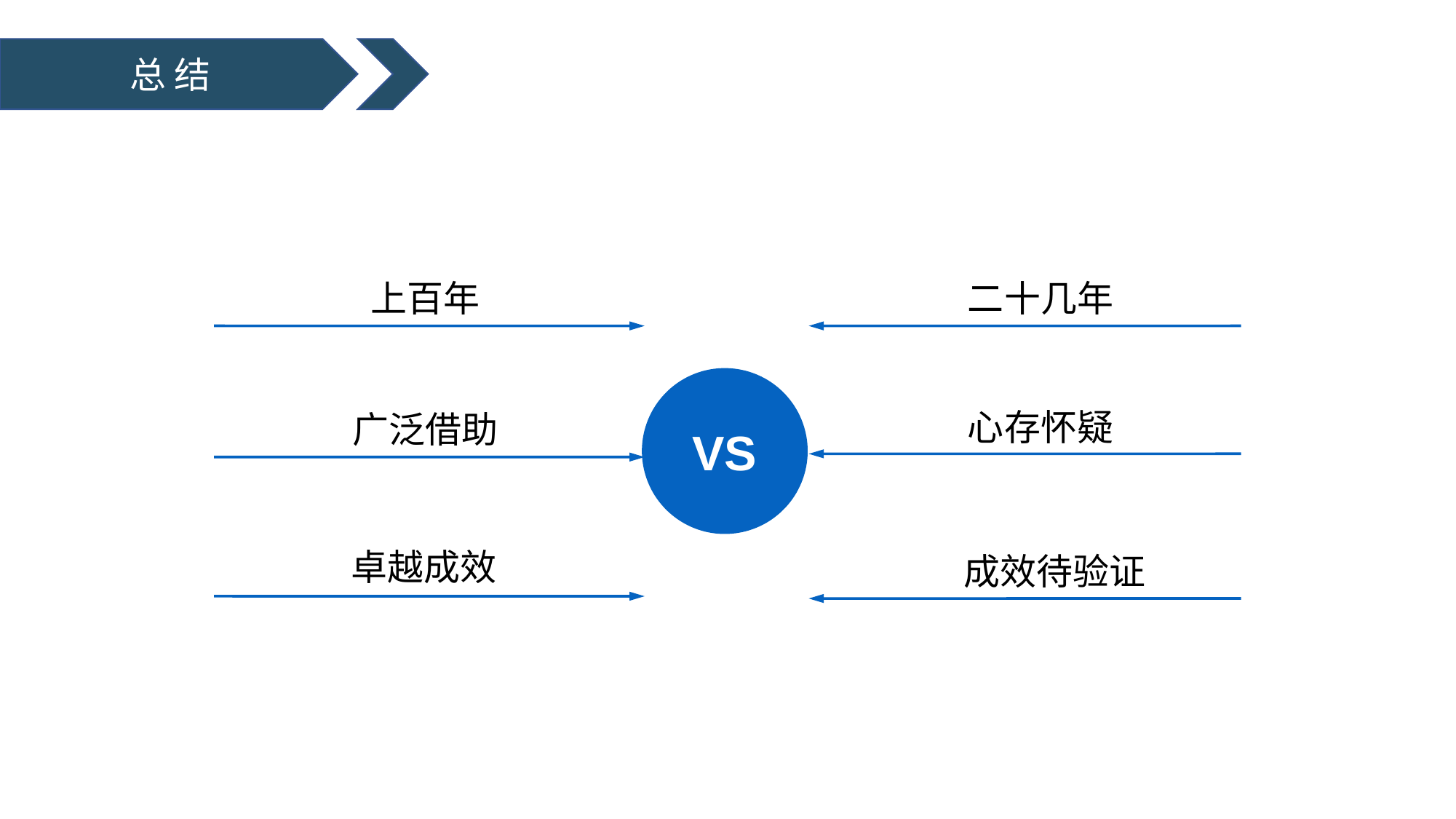

总 结

上百年
二十几年

VS
心存怀疑
广泛借助

卓越成效
成效待验证